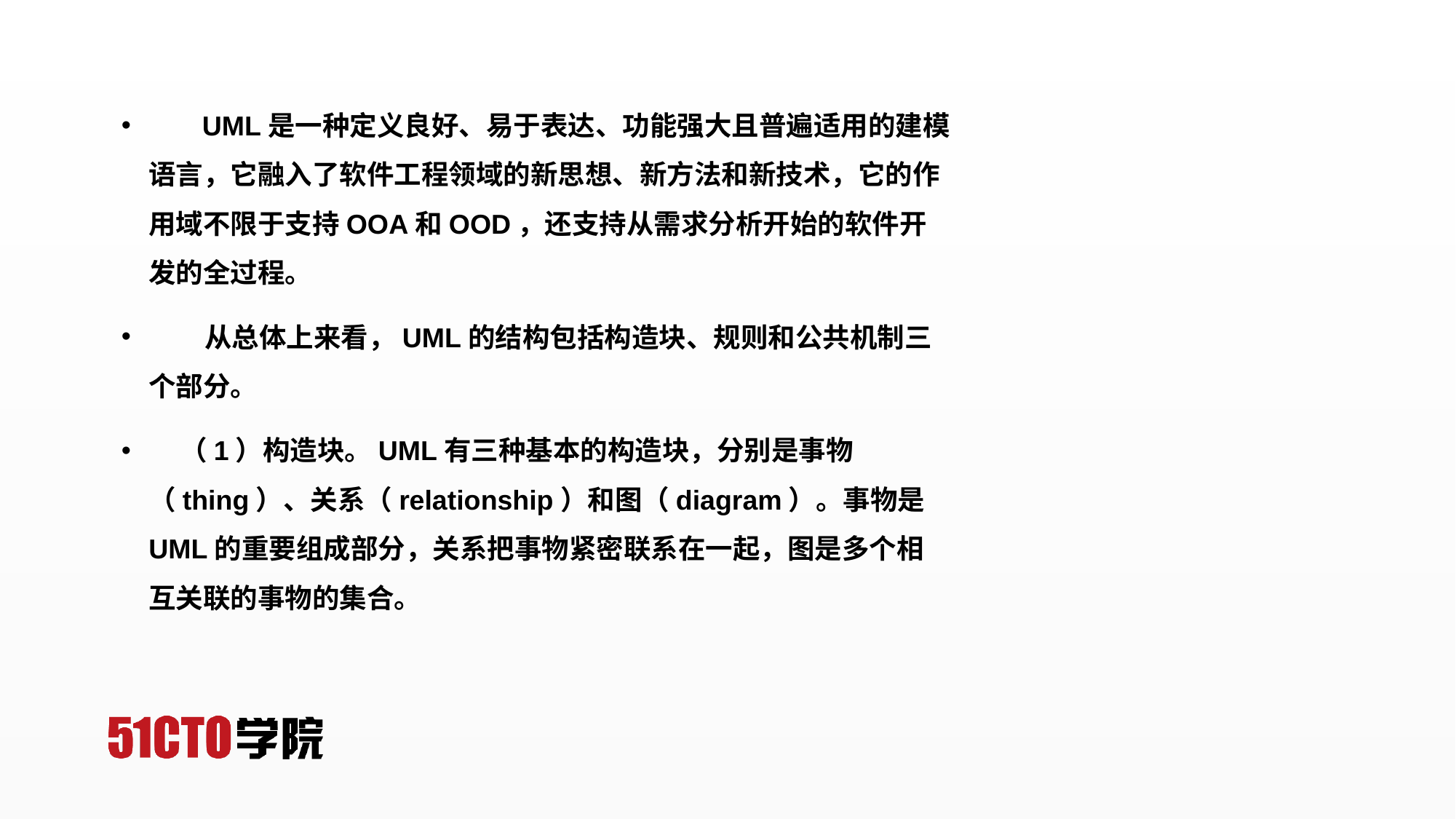

UML是一种定义良好、易于表达、功能强大且普遍适用的建模语言，它融入了软件工程领域的新思想、新方法和新技术，它的作用域不限于支持OOA和OOD，还支持从需求分析开始的软件开发的全过程。
        从总体上来看，UML的结构包括构造块、规则和公共机制三个部分。
    （1）构造块。UML有三种基本的构造块，分别是事物（thing）、关系（relationship）和图（diagram）。事物是UML的重要组成部分，关系把事物紧密联系在一起，图是多个相互关联的事物的集合。